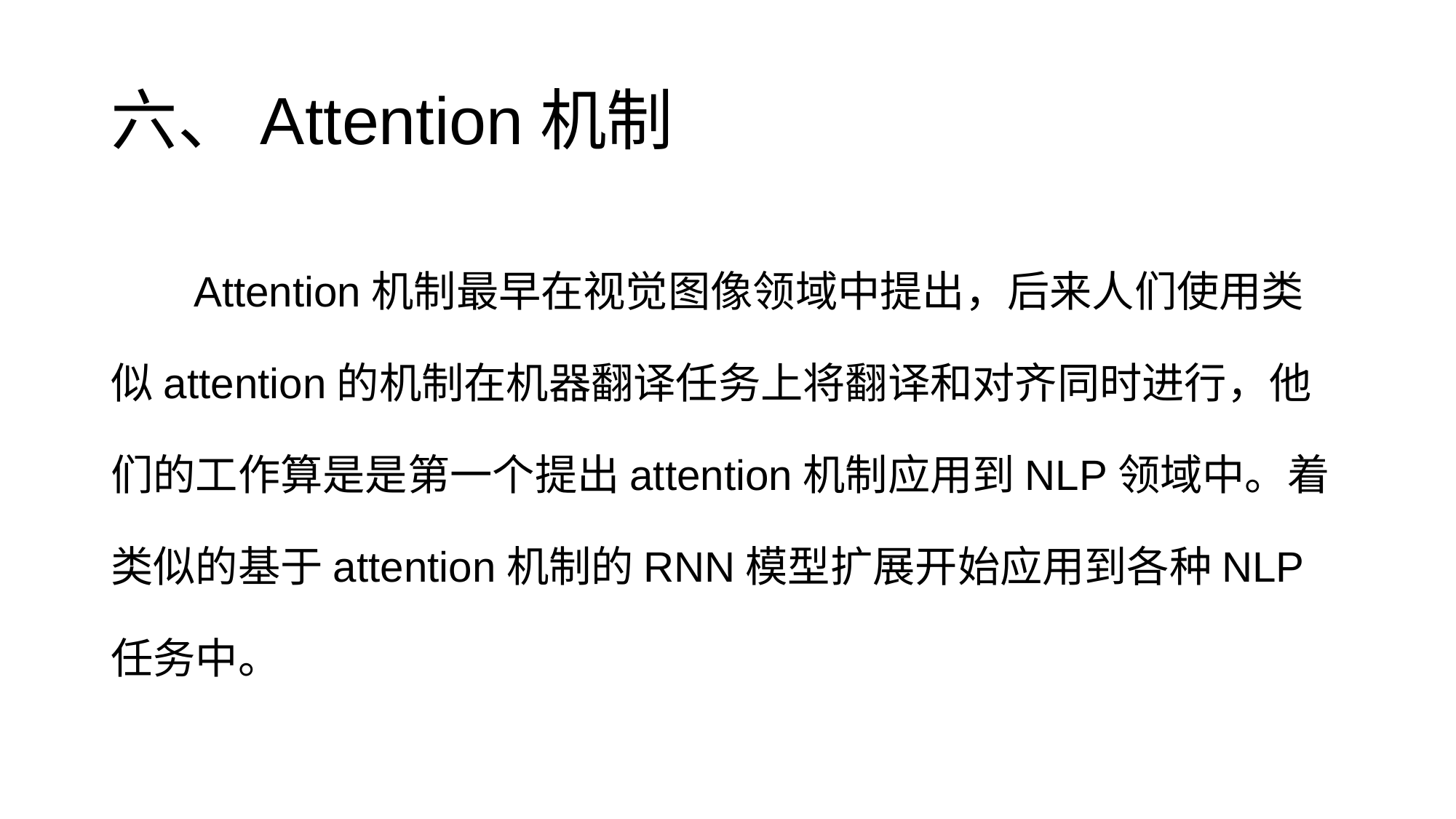

# 六、Attention机制
       Attention机制最早在视觉图像领域中提出，后来人们使用类似attention的机制在机器翻译任务上将翻译和对齐同时进行，他们的工作算是是第一个提出attention机制应用到NLP领域中。着类似的基于attention机制的RNN模型扩展开始应用到各种NLP任务中。